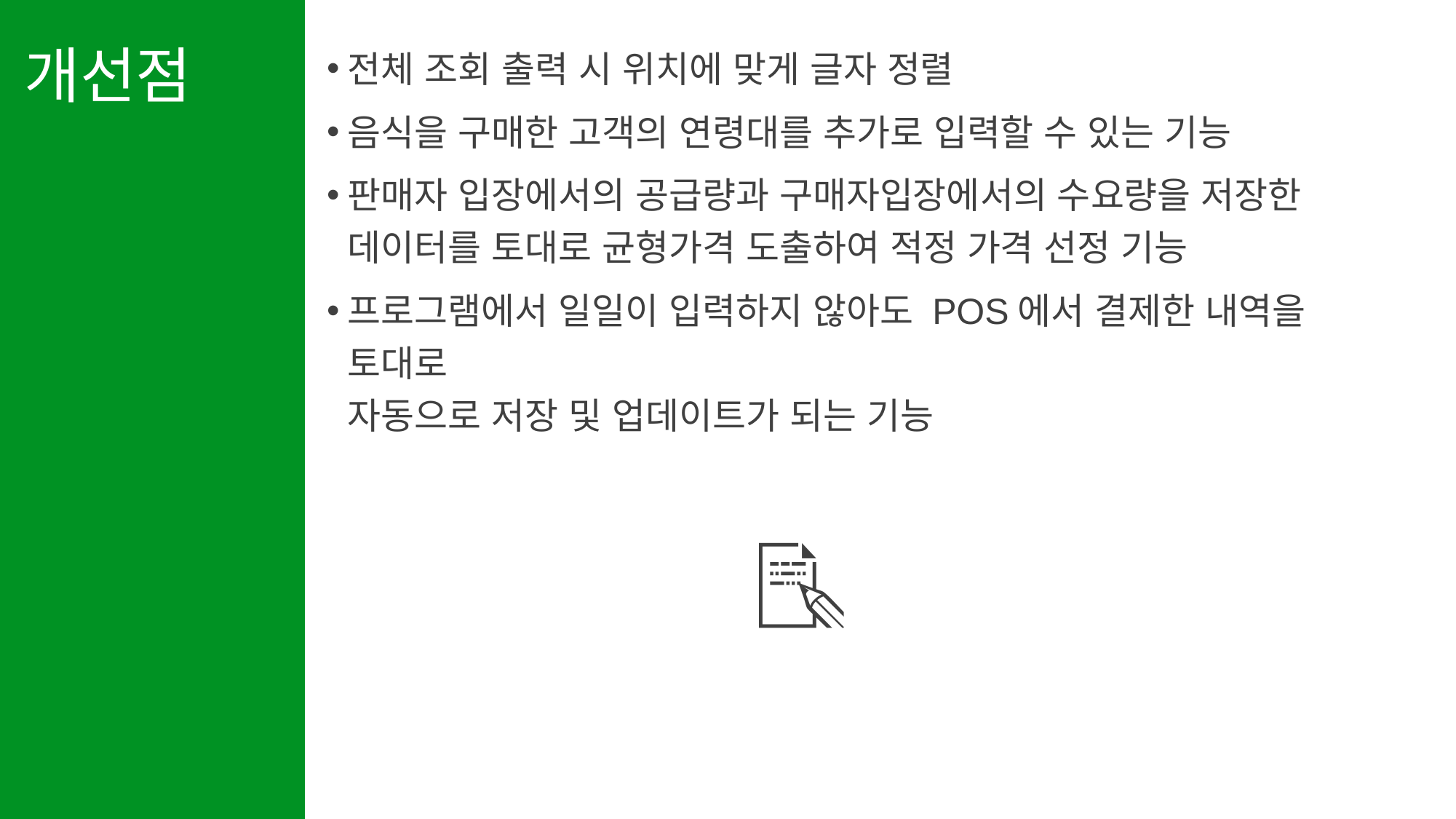

개선점
전체 조회 출력 시 위치에 맞게 글자 정렬

음식을 구매한 고객의 연령대를 추가로 입력할 수 있는 기능

판매자 입장에서의 공급량과 구매자입장에서의 수요량을 저장한
데이터를 토대로 균형가격 도출하여 적정 가격 선정 기능

프로그램에서 일일이 입력하지 않아도 POS에서 결제한 내역을 토대로
자동으로 저장 및 업데이트가 되는 기능
📝